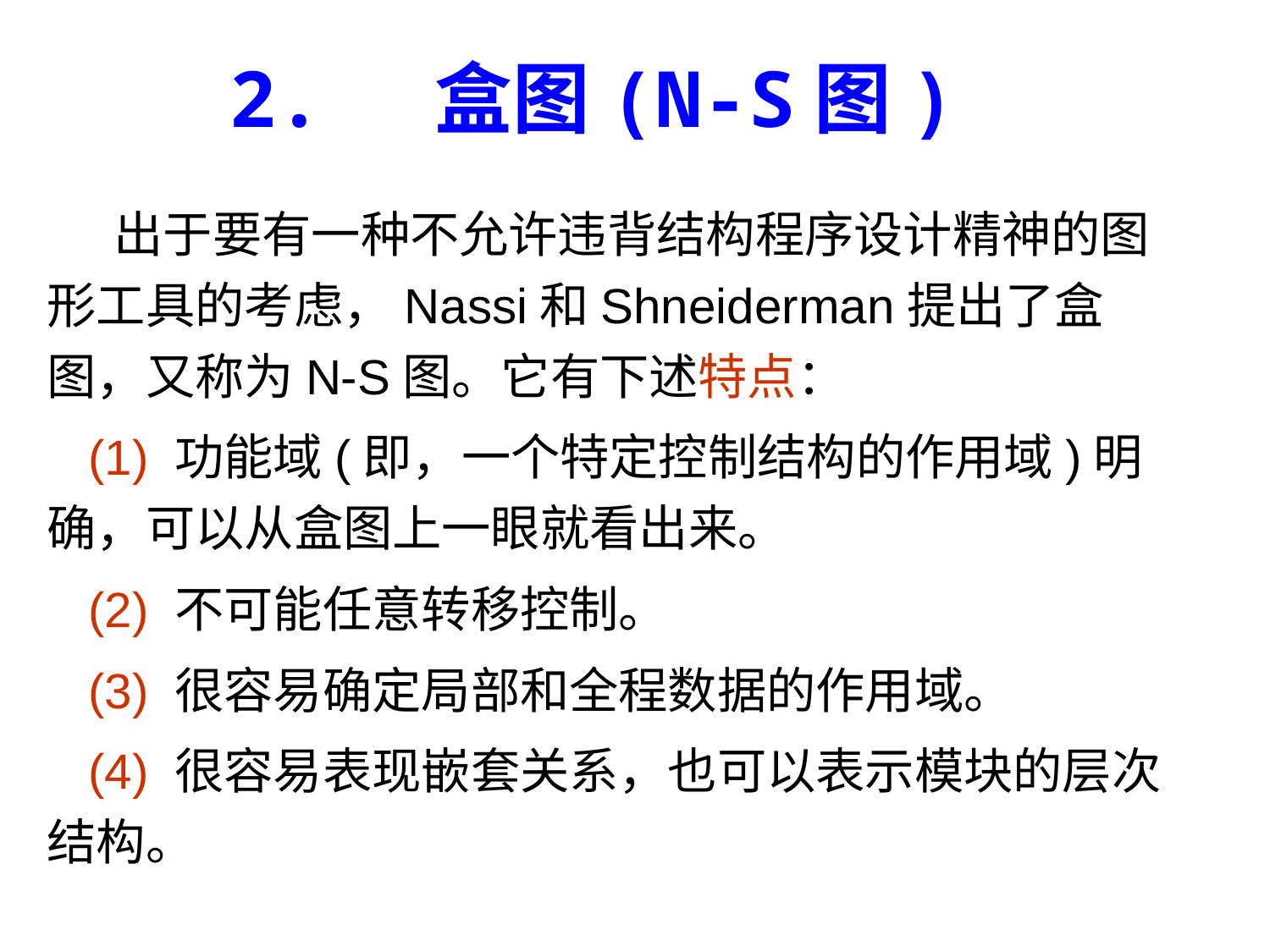

# 2.  盒图(N-S图)
     出于要有一种不允许违背结构程序设计精神的图形工具的考虑，Nassi和Shneiderman提出了盒图，又称为N-S图。它有下述特点：
   (1) 功能域(即，一个特定控制结构的作用域)明确，可以从盒图上一眼就看出来。
   (2) 不可能任意转移控制。
   (3) 很容易确定局部和全程数据的作用域。
   (4) 很容易表现嵌套关系，也可以表示模块的层次结构。